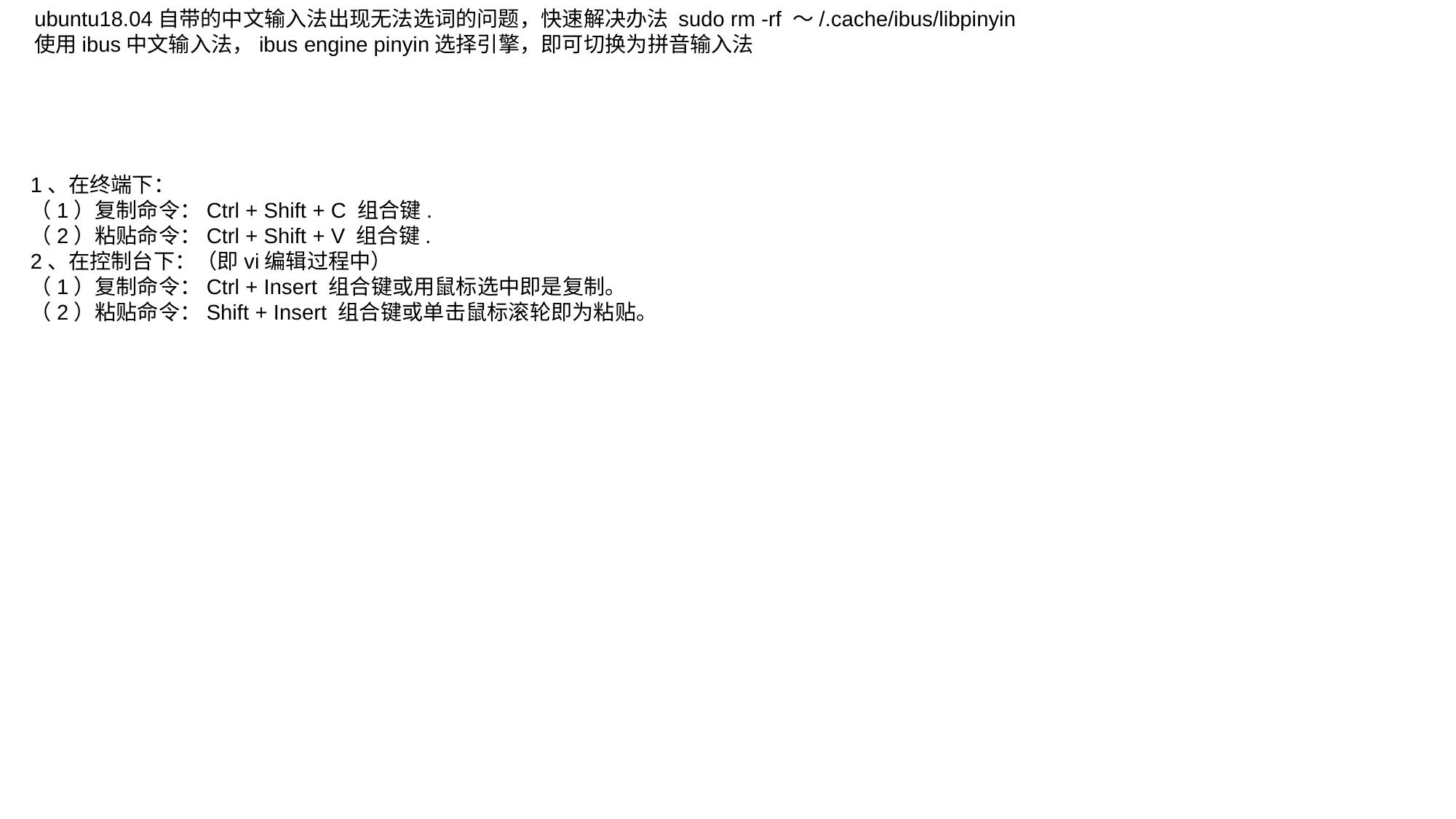

ubuntu18.04自带的中文输入法出现无法选词的问题，快速解决办法 sudo rm -rf ～/.cache/ibus/libpinyin
使用ibus中文输入法，ibus engine pinyin选择引擎，即可切换为拼音输入法
1、在终端下：
（1）复制命令：Ctrl + Shift + C 组合键.
（2）粘贴命令：Ctrl + Shift + V 组合键.
2、在控制台下：（即vi编辑过程中）
（1）复制命令：Ctrl + Insert 组合键或用鼠标选中即是复制。
（2）粘贴命令：Shift + Insert 组合键或单击鼠标滚轮即为粘贴。